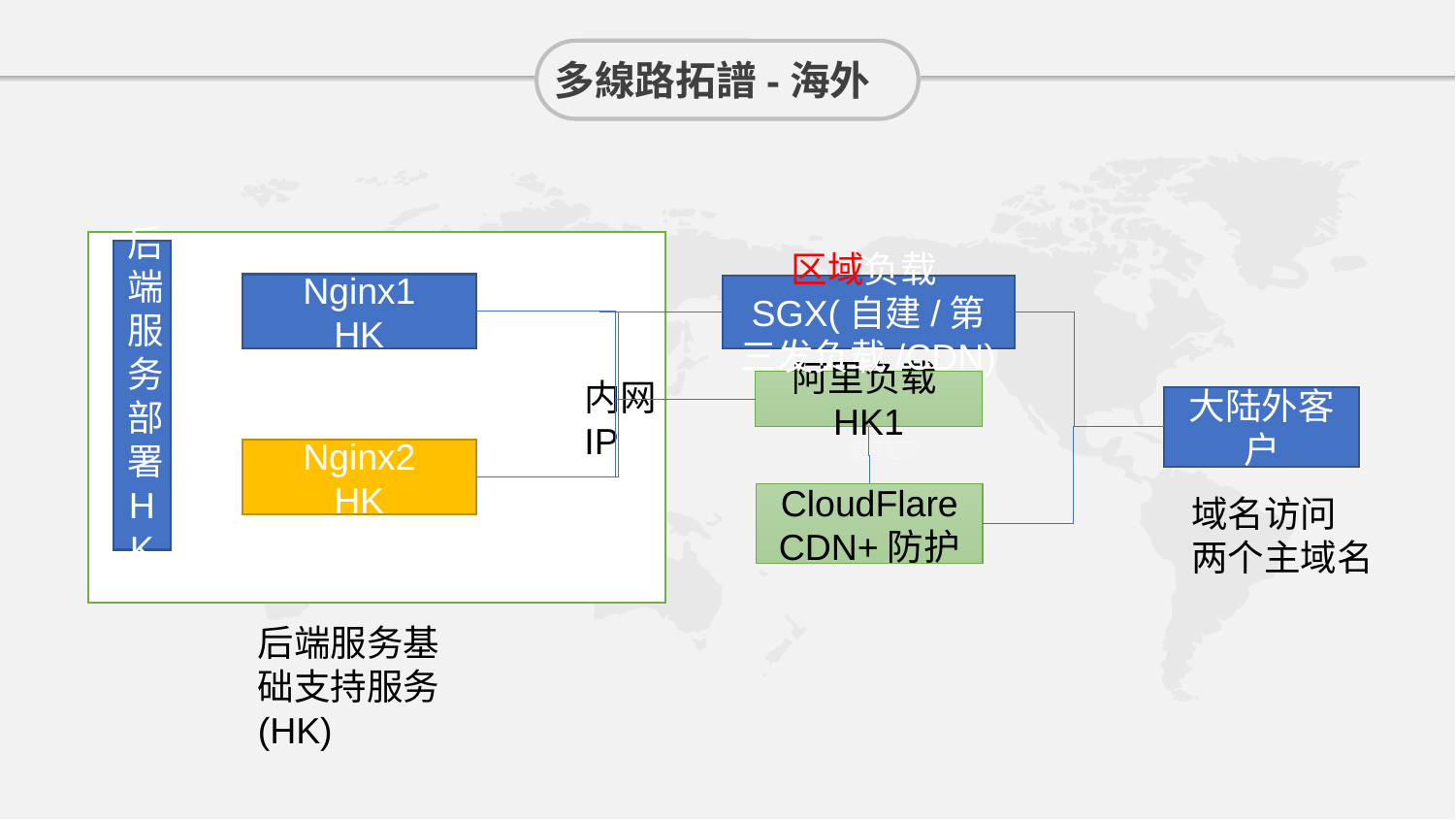

多線路拓譜-海外

后端服务部署
HK
Nginx1
HK
区域负载SGX(自建/第三发负载/CDN)

内网IP
阿里负载HK1
大陆外客户

Nginx2
HK

CloudFlare
CDN+防护
域名访问
两个主域名
后端服务基础支持服务(HK)